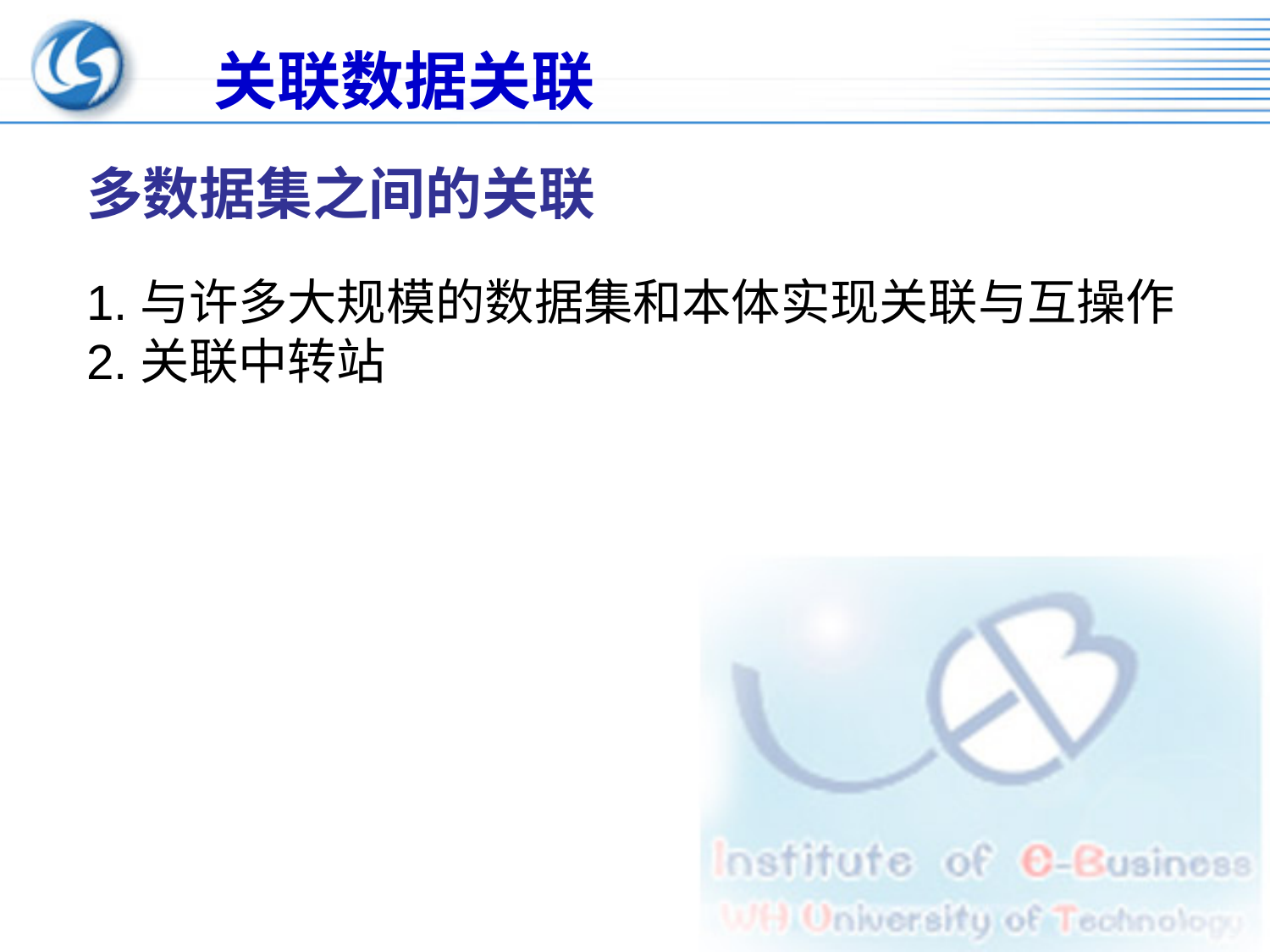

# 关联数据关联
多数据集之间的关联
1.与许多大规模的数据集和本体实现关联与互操作
2.关联中转站